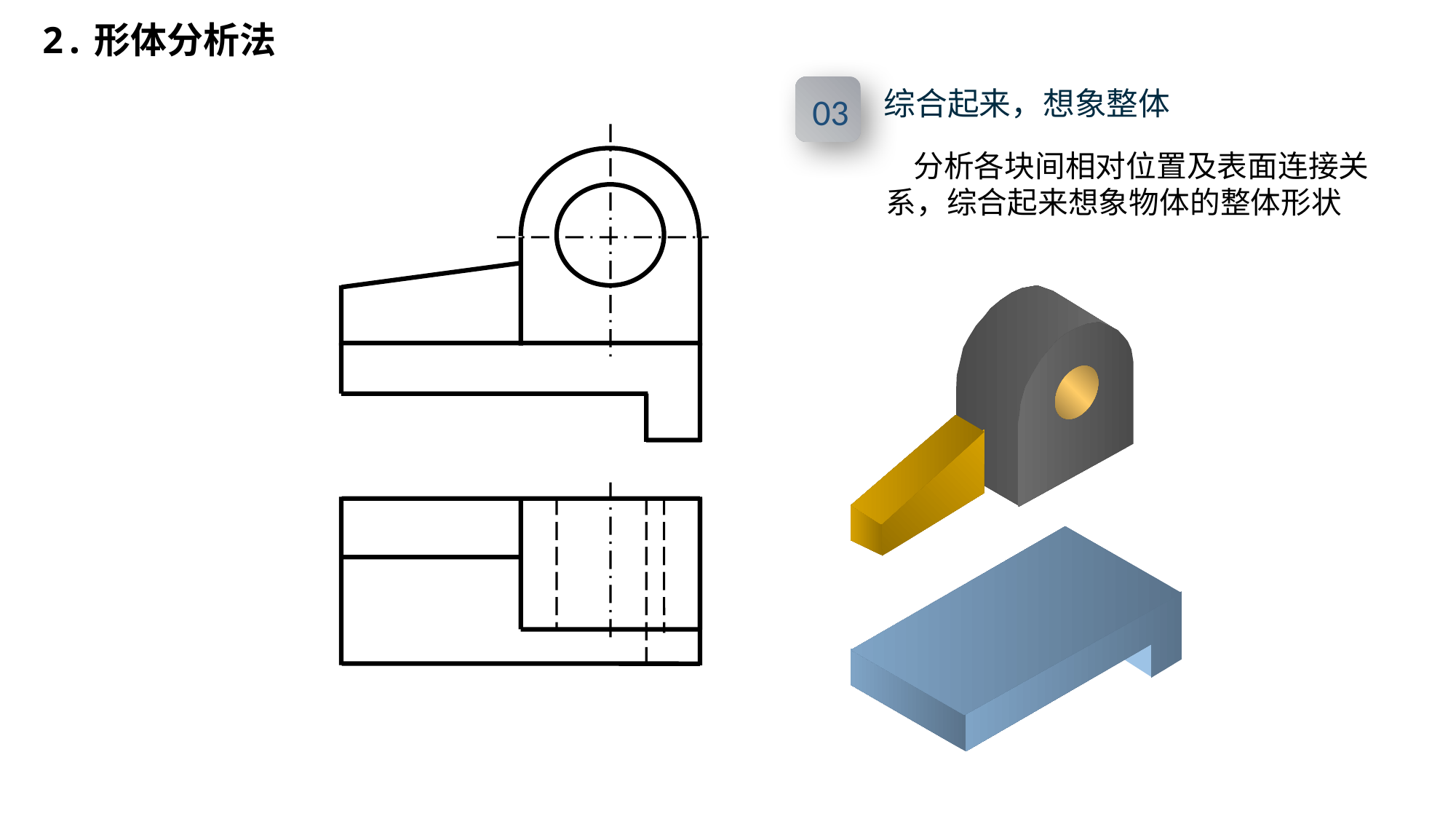

2.形体分析法

综合起来，想象整体
03

   分析各块间相对位置及表面连接关系，综合起来想象物体的整体形状